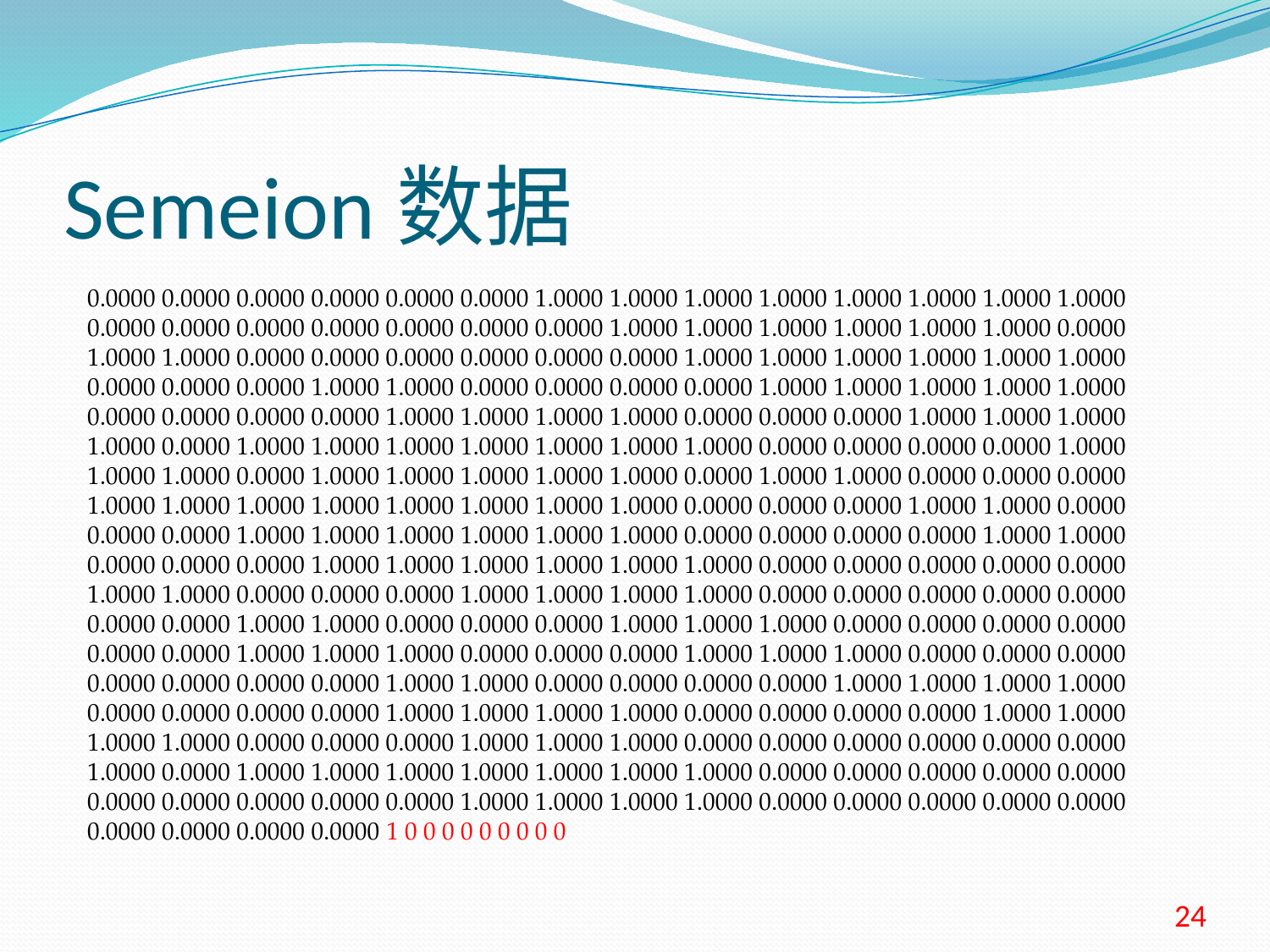

# Semeion数据
0.0000 0.0000 0.0000 0.0000 0.0000 0.0000 1.0000 1.0000 1.0000 1.0000 1.0000 1.0000 1.0000 1.0000 0.0000 0.0000 0.0000 0.0000 0.0000 0.0000 0.0000 1.0000 1.0000 1.0000 1.0000 1.0000 1.0000 0.0000 1.0000 1.0000 0.0000 0.0000 0.0000 0.0000 0.0000 0.0000 1.0000 1.0000 1.0000 1.0000 1.0000 1.0000 0.0000 0.0000 0.0000 1.0000 1.0000 0.0000 0.0000 0.0000 0.0000 1.0000 1.0000 1.0000 1.0000 1.0000 0.0000 0.0000 0.0000 0.0000 1.0000 1.0000 1.0000 1.0000 0.0000 0.0000 0.0000 1.0000 1.0000 1.0000 1.0000 0.0000 1.0000 1.0000 1.0000 1.0000 1.0000 1.0000 1.0000 0.0000 0.0000 0.0000 0.0000 1.0000 1.0000 1.0000 0.0000 1.0000 1.0000 1.0000 1.0000 1.0000 0.0000 1.0000 1.0000 0.0000 0.0000 0.0000 1.0000 1.0000 1.0000 1.0000 1.0000 1.0000 1.0000 1.0000 0.0000 0.0000 0.0000 1.0000 1.0000 0.0000 0.0000 0.0000 1.0000 1.0000 1.0000 1.0000 1.0000 1.0000 0.0000 0.0000 0.0000 0.0000 1.0000 1.0000 0.0000 0.0000 0.0000 1.0000 1.0000 1.0000 1.0000 1.0000 1.0000 0.0000 0.0000 0.0000 0.0000 0.0000 1.0000 1.0000 0.0000 0.0000 0.0000 1.0000 1.0000 1.0000 1.0000 0.0000 0.0000 0.0000 0.0000 0.0000 0.0000 0.0000 1.0000 1.0000 0.0000 0.0000 0.0000 1.0000 1.0000 1.0000 0.0000 0.0000 0.0000 0.0000 0.0000 0.0000 1.0000 1.0000 1.0000 0.0000 0.0000 0.0000 1.0000 1.0000 1.0000 0.0000 0.0000 0.0000 0.0000 0.0000 0.0000 0.0000 1.0000 1.0000 0.0000 0.0000 0.0000 0.0000 1.0000 1.0000 1.0000 1.0000 0.0000 0.0000 0.0000 0.0000 1.0000 1.0000 1.0000 1.0000 0.0000 0.0000 0.0000 0.0000 1.0000 1.0000 1.0000 1.0000 0.0000 0.0000 0.0000 1.0000 1.0000 1.0000 0.0000 0.0000 0.0000 0.0000 0.0000 0.0000 1.0000 0.0000 1.0000 1.0000 1.0000 1.0000 1.0000 1.0000 1.0000 0.0000 0.0000 0.0000 0.0000 0.0000 0.0000 0.0000 0.0000 0.0000 0.0000 1.0000 1.0000 1.0000 1.0000 0.0000 0.0000 0.0000 0.0000 0.0000 0.0000 0.0000 0.0000 0.0000 1 0 0 0 0 0 0 0 0 0
24